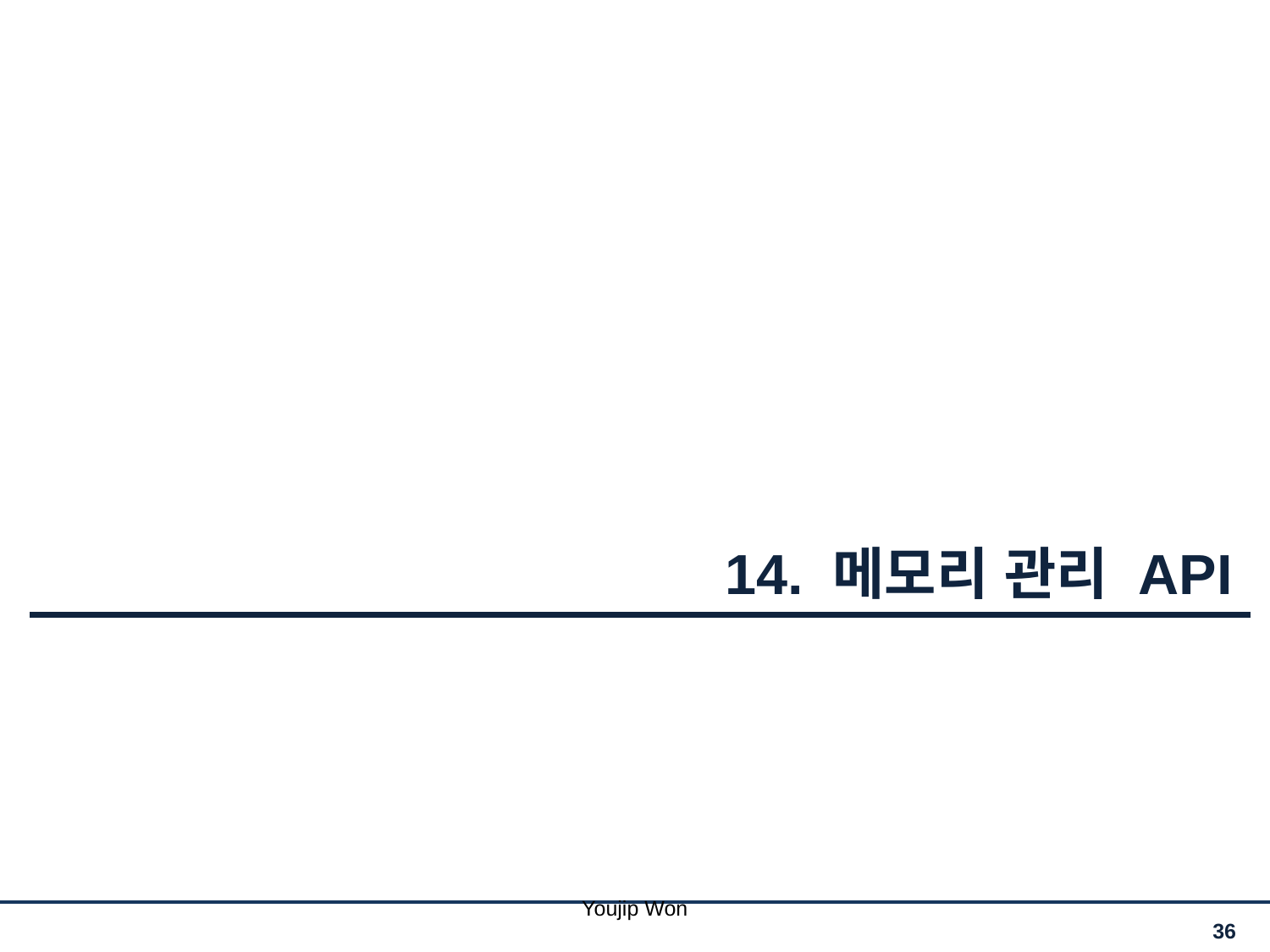

Youjip Won
14. 메모리 관리 API
36